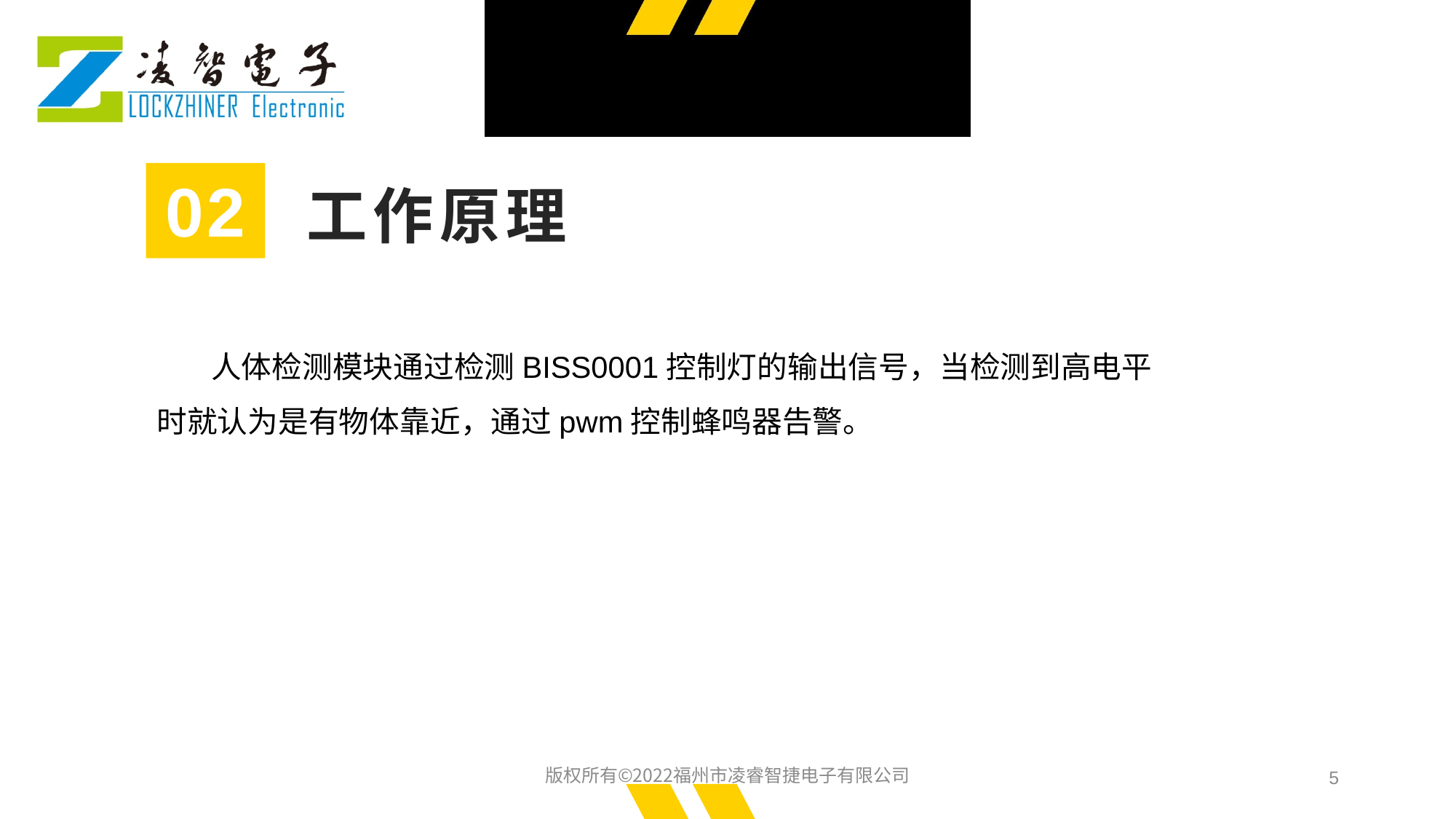

02
工作原理
       人体检测模块通过检测BISS0001控制灯的输出信号，当检测到高电平时就认为是有物体靠近，通过pwm控制蜂鸣器告警。
版权所有©2022福州市凌睿智捷电子有限公司
5